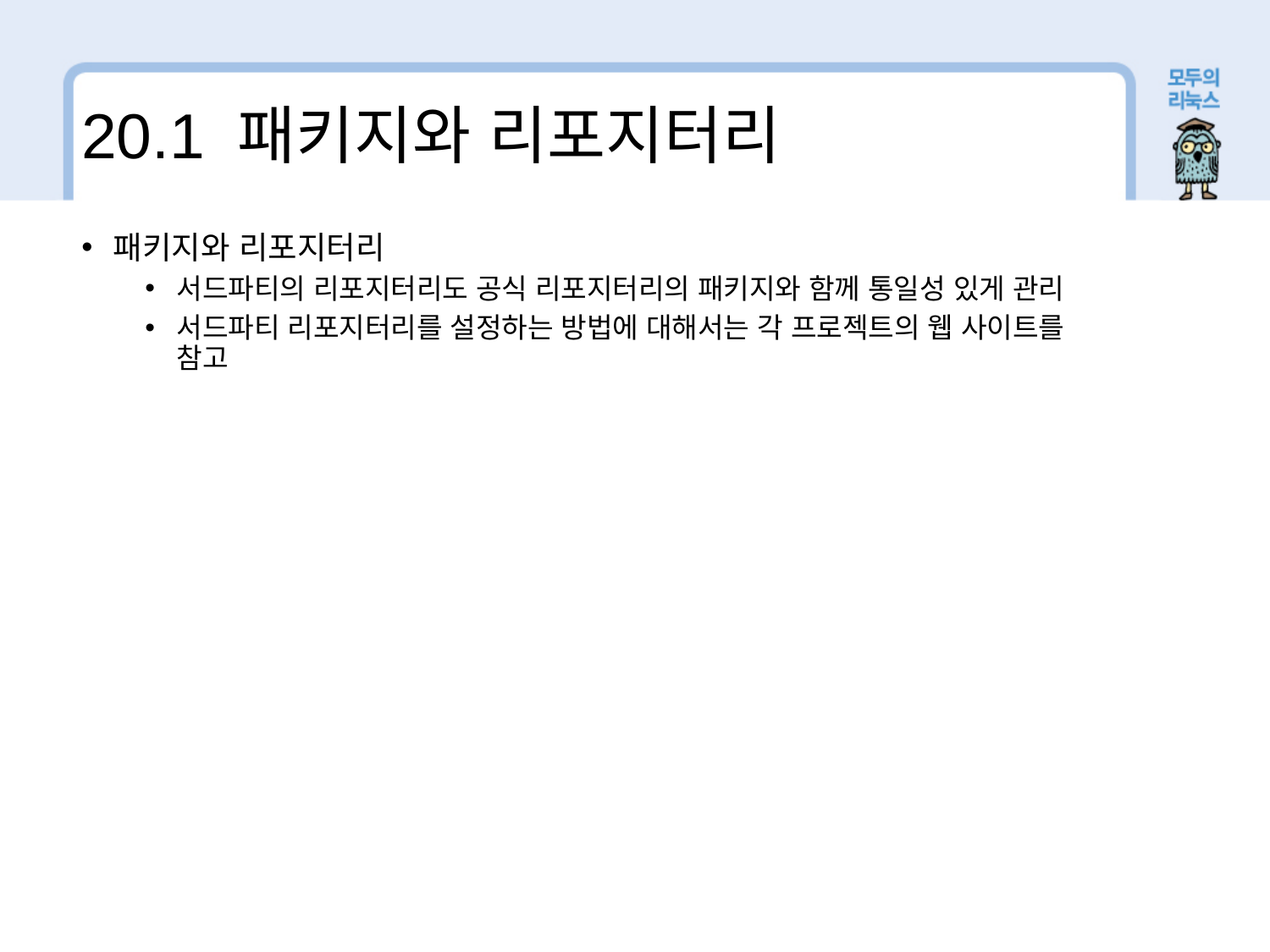

20.1 패키지와 리포지터리
패키지와 리포지터리
서드파티의 리포지터리도 공식 리포지터리의 패키지와 함께 통일성 있게 관리
서드파티 리포지터리를 설정하는 방법에 대해서는 각 프로젝트의 웹 사이트를 참고